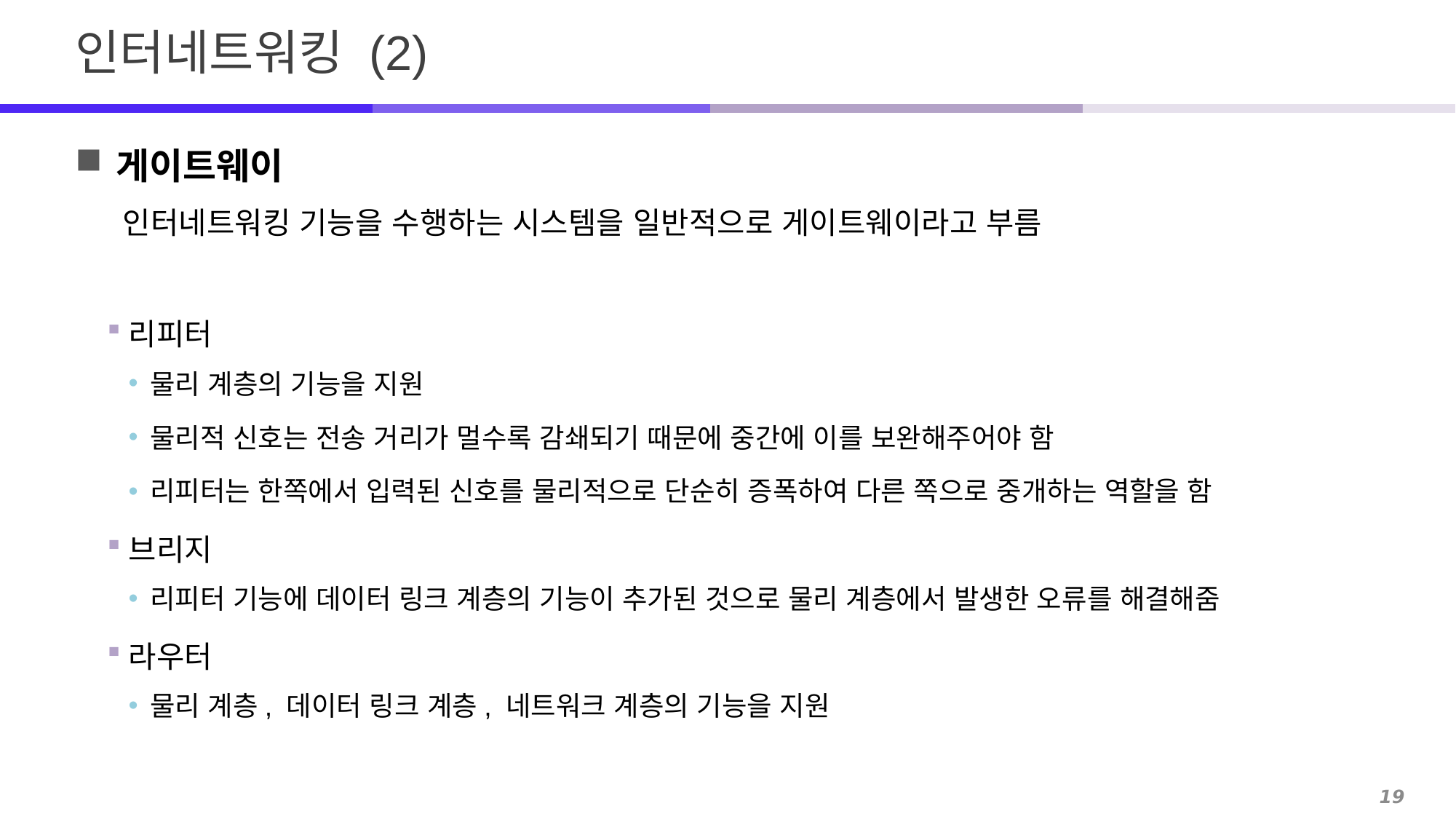

# 인터네트워킹 (2)
게이트웨이
 인터네트워킹 기능을 수행하는 시스템을 일반적으로 게이트웨이라고 부름

리피터
물리 계층의 기능을 지원
물리적 신호는 전송 거리가 멀수록 감쇄되기 때문에 중간에 이를 보완해주어야 함
리피터는 한쪽에서 입력된 신호를 물리적으로 단순히 증폭하여 다른 쪽으로 중개하는 역할을 함
브리지
리피터 기능에 데이터 링크 계층의 기능이 추가된 것으로 물리 계층에서 발생한 오류를 해결해줌
라우터
물리 계층, 데이터 링크 계층, 네트워크 계층의 기능을 지원